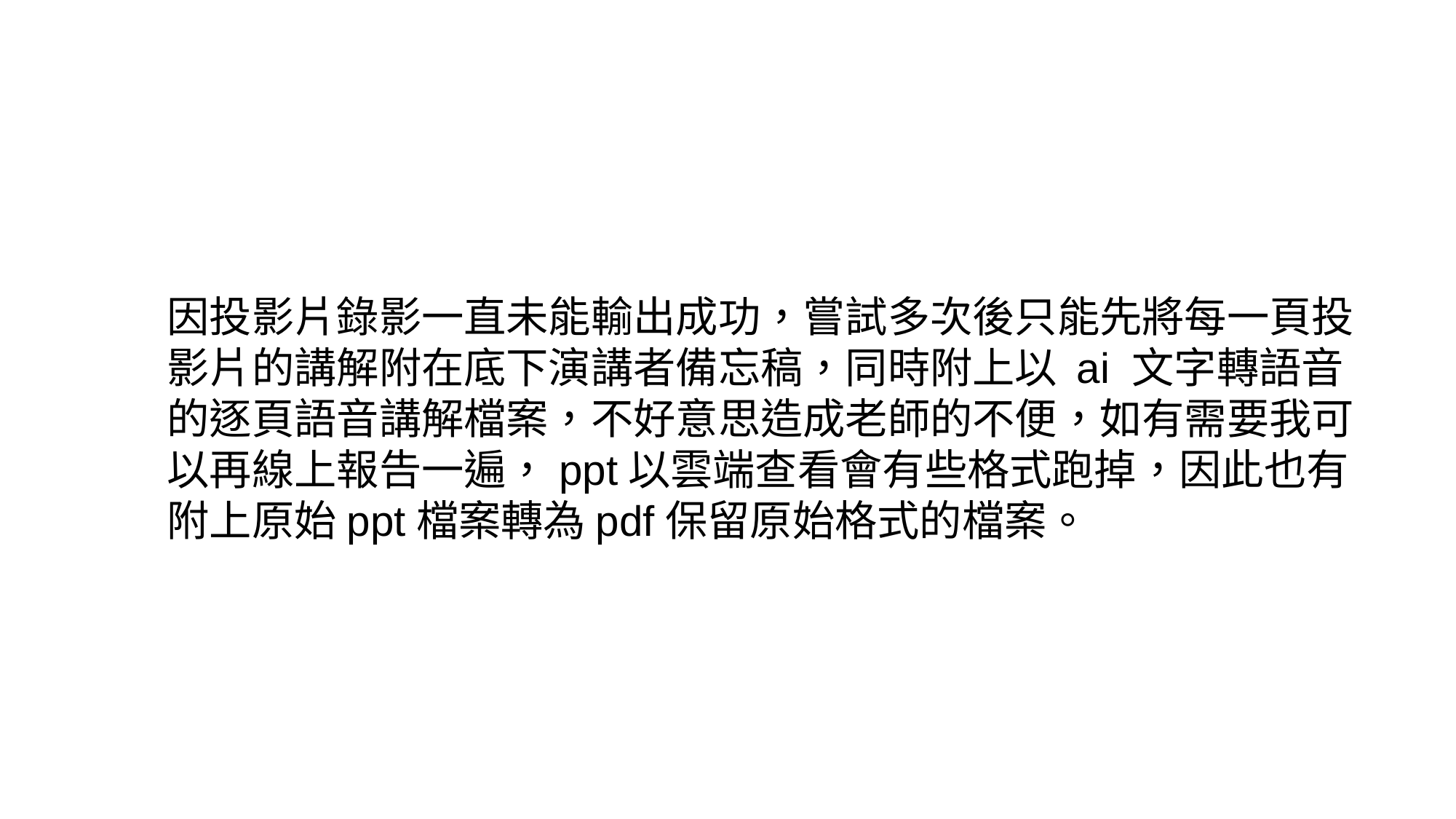

因投影片錄影一直未能輸出成功，嘗試多次後只能先將每一頁投影片的講解附在底下演講者備忘稿，同時附上以 ai 文字轉語音的逐頁語音講解檔案，不好意思造成老師的不便，如有需要我可以再線上報告一遍，ppt以雲端查看會有些格式跑掉，因此也有附上原始ppt檔案轉為pdf保留原始格式的檔案。